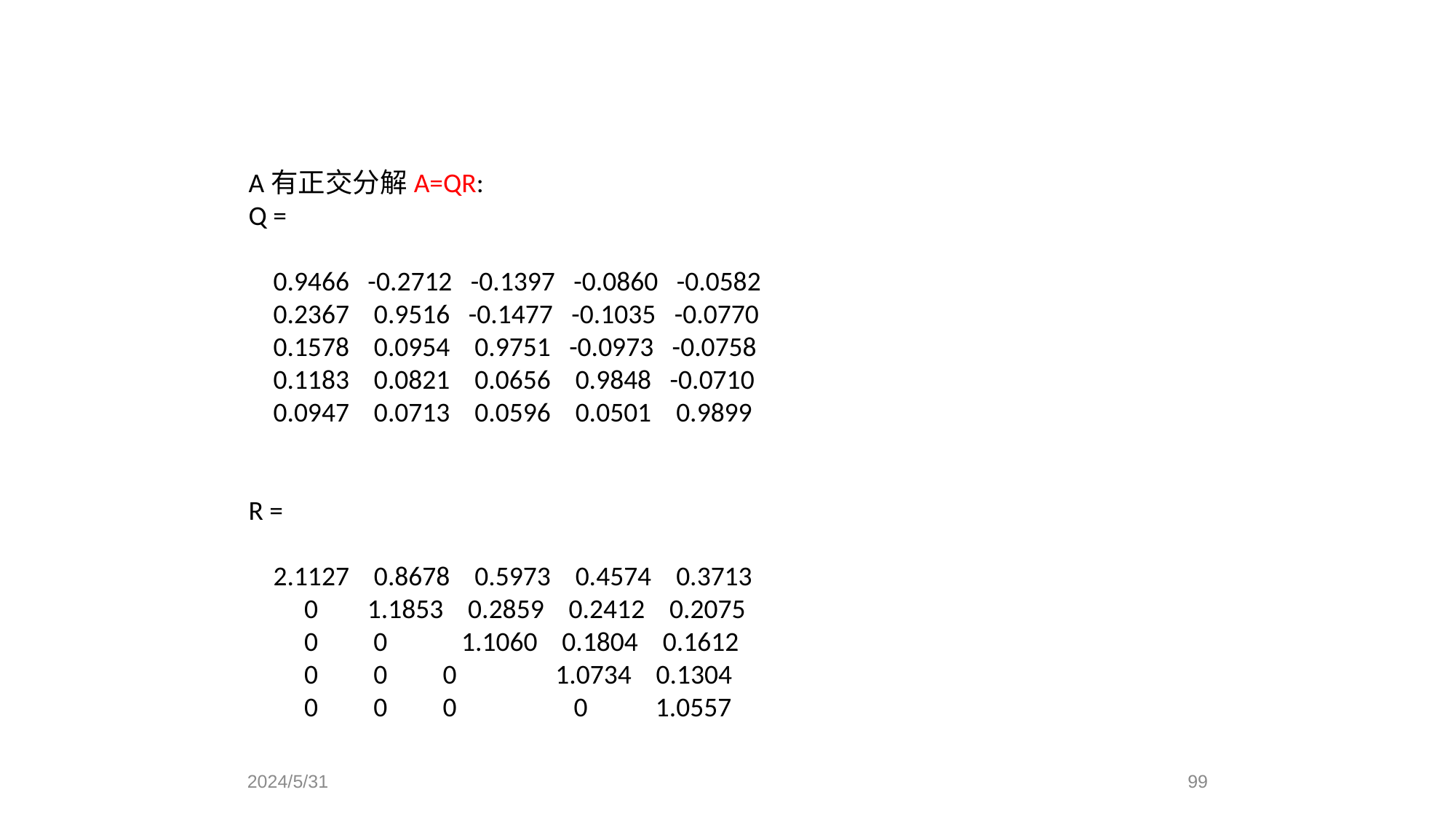

A有正交分解A=QR:
Q =

    0.9466   -0.2712   -0.1397   -0.0860   -0.0582
    0.2367    0.9516   -0.1477   -0.1035   -0.0770
    0.1578    0.0954    0.9751   -0.0973   -0.0758
    0.1183    0.0821    0.0656    0.9848   -0.0710
    0.0947    0.0713    0.0596    0.0501    0.9899

R =

    2.1127    0.8678    0.5973    0.4574    0.3713
         0        1.1853    0.2859    0.2412    0.2075
         0         0            1.1060    0.1804    0.1612
         0         0         0                1.0734    0.1304
         0         0         0                   0           1.0557
2024/5/31
99